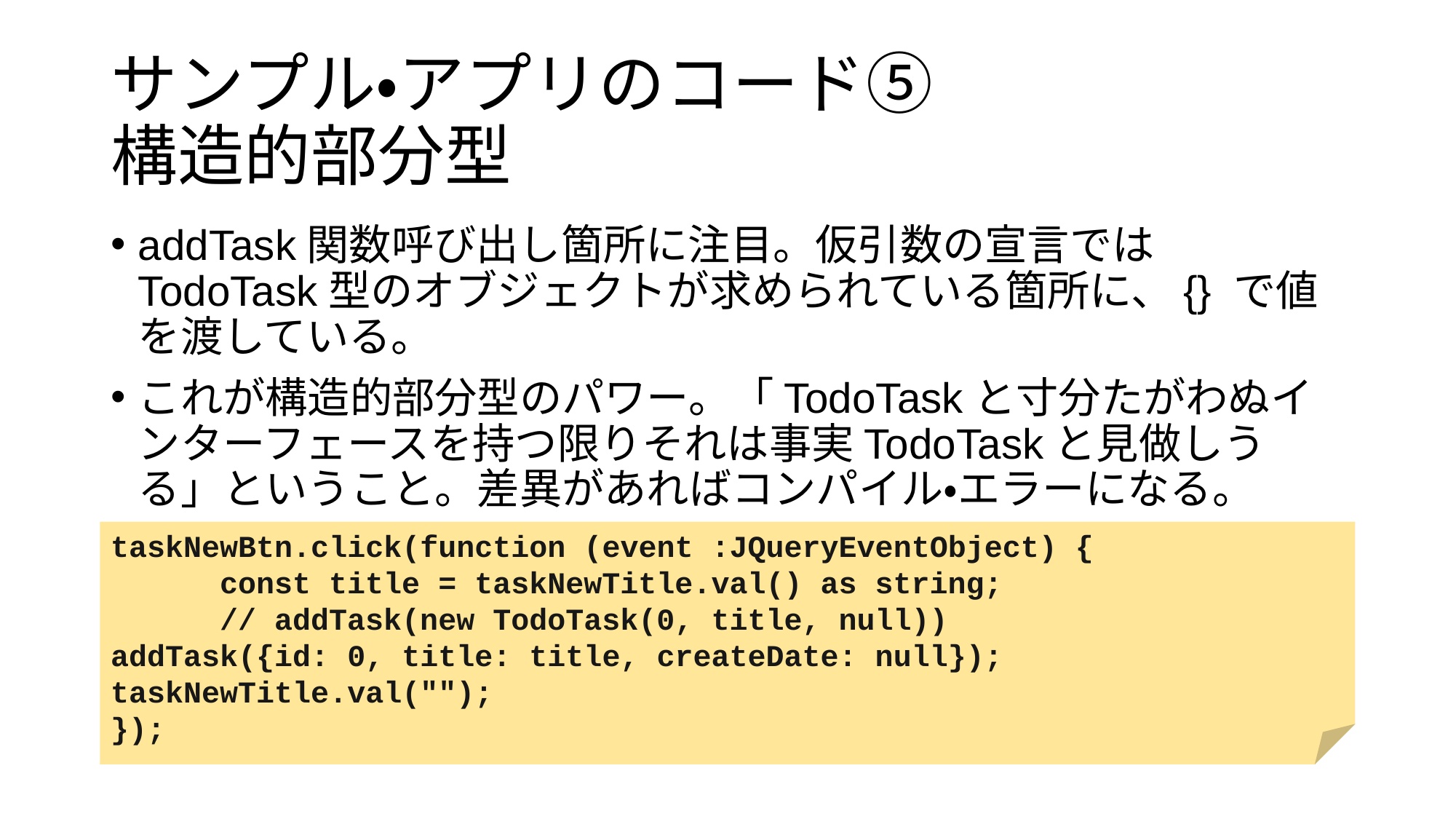

# サンプル・アプリのコード⑤ 構造的部分型
addTask関数呼び出し箇所に注目。仮引数の宣言ではTodoTask型のオブジェクトが求められている箇所に、{} で値を渡している。
これが構造的部分型のパワー。「TodoTaskと寸分たがわぬインターフェースを持つ限りそれは事実TodoTaskと見做しうる」ということ。差異があればコンパイル・エラーになる。
taskNewBtn.click(function (event :JQueryEventObject) {
	const title = taskNewTitle.val() as string;
	// addTask(new TodoTask(0, title, null))			addTask({id: 0, title: title, createDate: null}); 	taskNewTitle.val("");
});